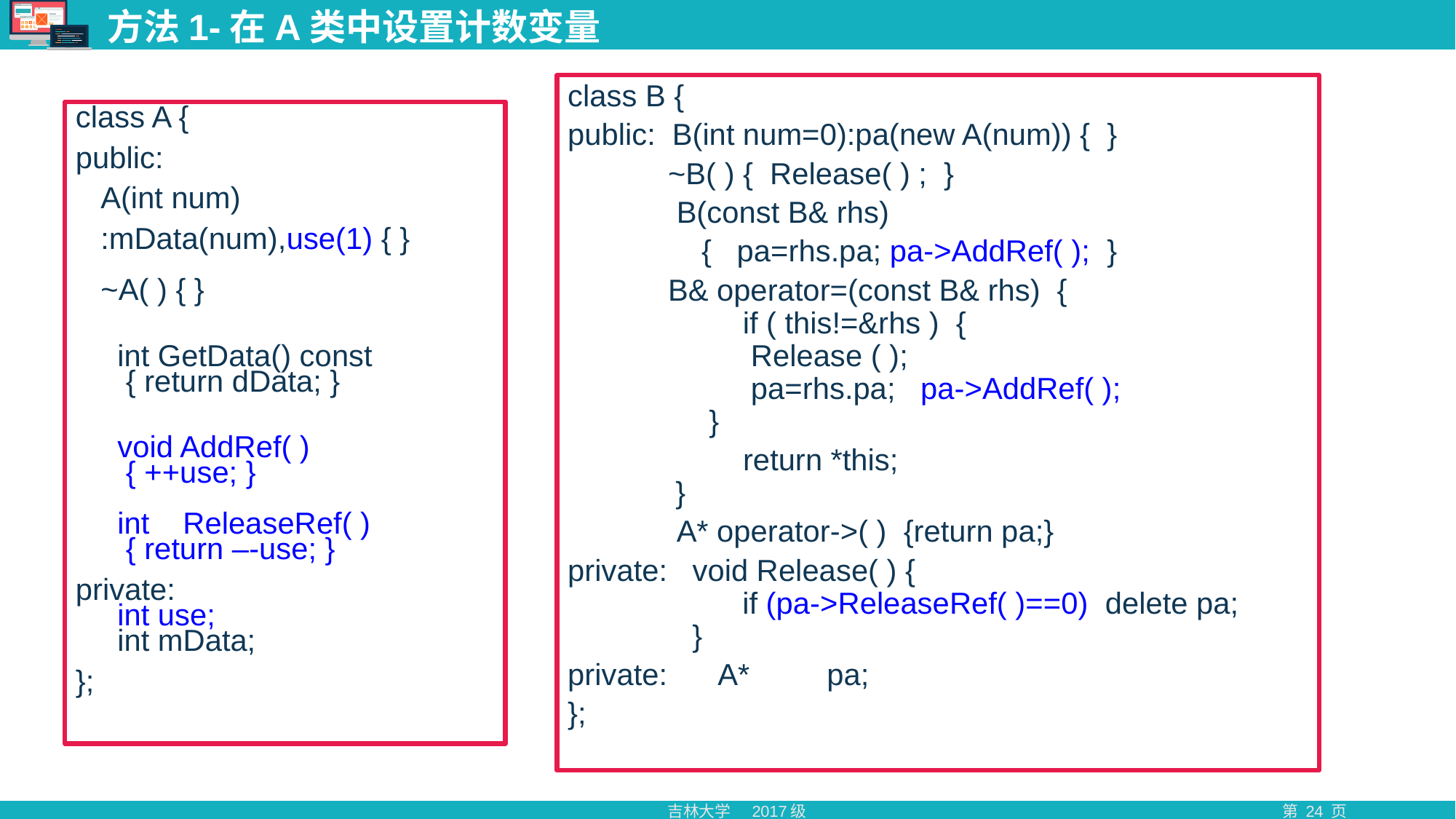

# 方法1-在A类中设置计数变量
class B {
public:  B(int num=0):pa(new A(num)) {  }
            ~B( ) {  Release( ) ;  }
             B(const B& rhs)
                {   pa=rhs.pa; pa->AddRef( );  }
            B& operator=(const B& rhs)  {
	   if ( this!=&rhs )  {
                 Release ( );
                 pa=rhs.pa;   pa->AddRef( );
            }
		   return *this;
        }
             A* operator->( )  {return pa;}
private:   void Release( ) {
                if (pa->ReleaseRef( )==0)  delete pa;
          }
private: 	A*	pa;
};
class A {
public:
   A(int num)
   :mData(num),use(1) { }
   ~A( ) { }
     int GetData() const
      { return dData; }
     void AddRef( )
      { ++use; }
     int    ReleaseRef( )
      { return –-use; }
private:
     int use;
     int mData;
};